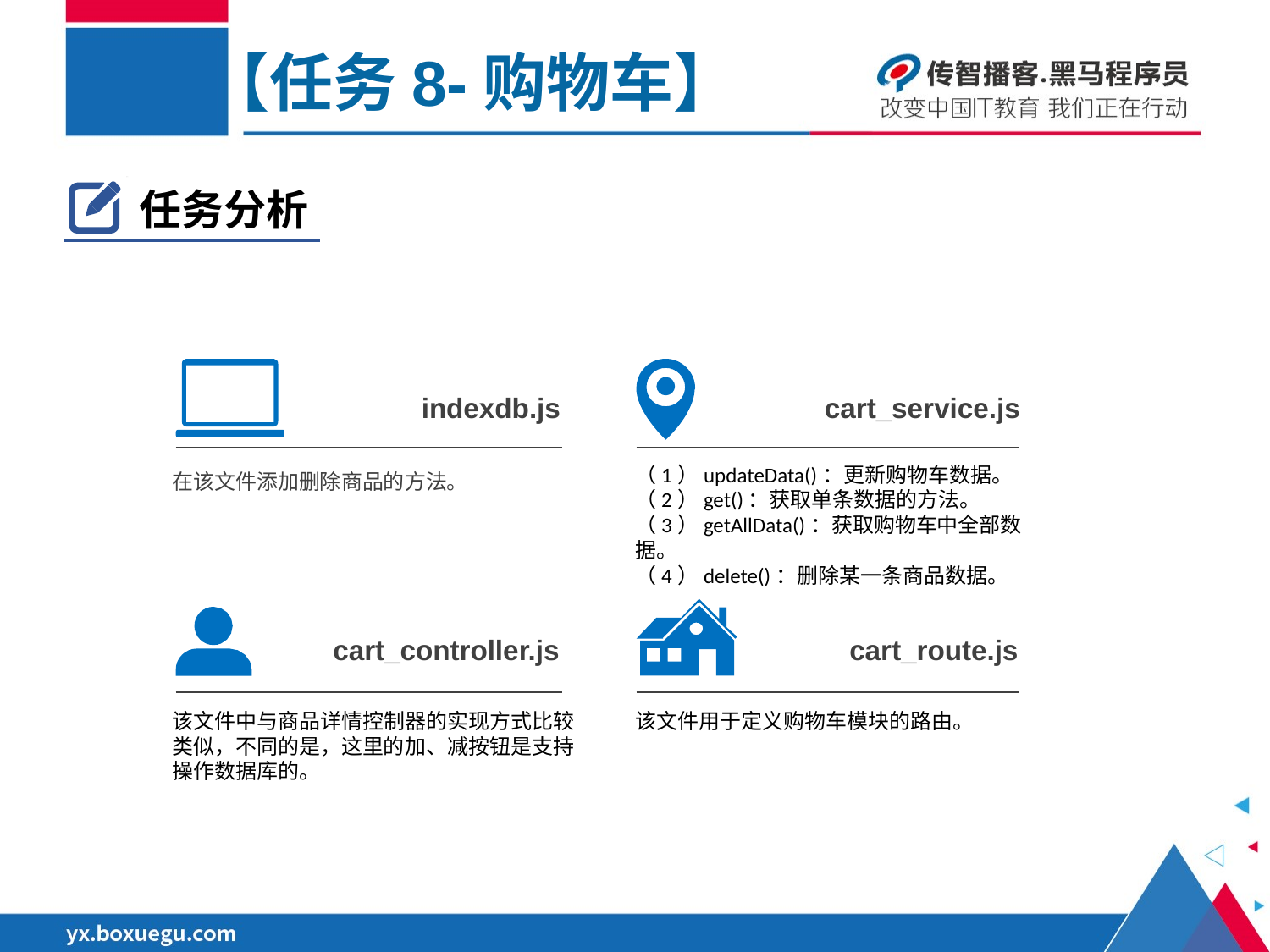

【任务8-购物车】
任务分析

indexdb.js
cart_service.js
在该文件添加删除商品的方法。
（1）updateData()：更新购物车数据。
（2）get()：获取单条数据的方法。
（3）getAllData()：获取购物车中全部数据。
（4）delete()：删除某一条商品数据。

cart_controller.js
cart_route.js
该文件中与商品详情控制器的实现方式比较类似，不同的是，这里的加、减按钮是支持操作数据库的。
该文件用于定义购物车模块的路由。